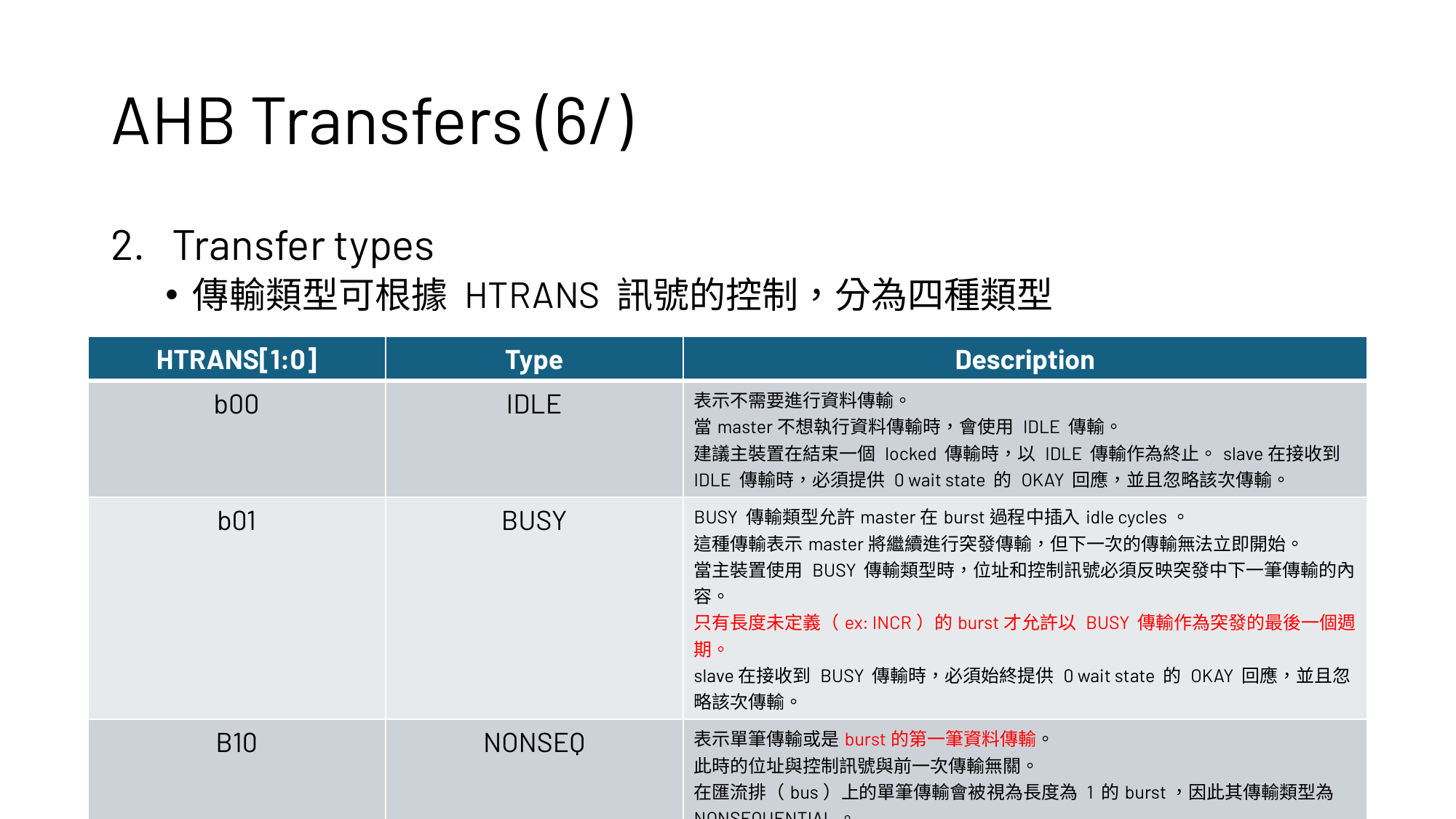

# AHB Transfers (6/)
Transfer types
傳輸類型可根據 HTRANS 訊號的控制，分為四種類型

| HTRANS[1:0] | Type | Description |
| --- | --- | --- |
| b00 | IDLE | 表示不需要進行資料傳輸。 當master不想執行資料傳輸時，會使用 IDLE 傳輸。 建議主裝置在結束一個 locked 傳輸時，以 IDLE 傳輸作為終止。slave在接收到 IDLE 傳輸時，必須提供 0 wait state 的 OKAY 回應，並且忽略該次傳輸。 |
| b01 | BUSY | BUSY 傳輸類型允許master在burst過程中插入idle cycles。 這種傳輸表示master將繼續進行突發傳輸，但下一次的傳輸無法立即開始。 當主裝置使用 BUSY 傳輸類型時，位址和控制訊號必須反映突發中下一筆傳輸的內容。 只有長度未定義（ex: INCR）的burst才允許以 BUSY 傳輸作為突發的最後一個週期。 slave在接收到 BUSY 傳輸時，必須始終提供 0 wait state 的 OKAY 回應，並且忽略該次傳輸。 |
| B10 | NONSEQ | 表示單筆傳輸或是burst的第一筆資料傳輸。 此時的位址與控制訊號與前一次傳輸無關。 在匯流排（bus）上的單筆傳輸會被視為長度為 1 的burst，因此其傳輸類型為 NONSEQUENTIAL。 |
| b11 | SEQ | burst中其餘的傳輸為 SEQUENTIAL 類型，這些傳輸的位址與前一次傳輸有關聯。 |